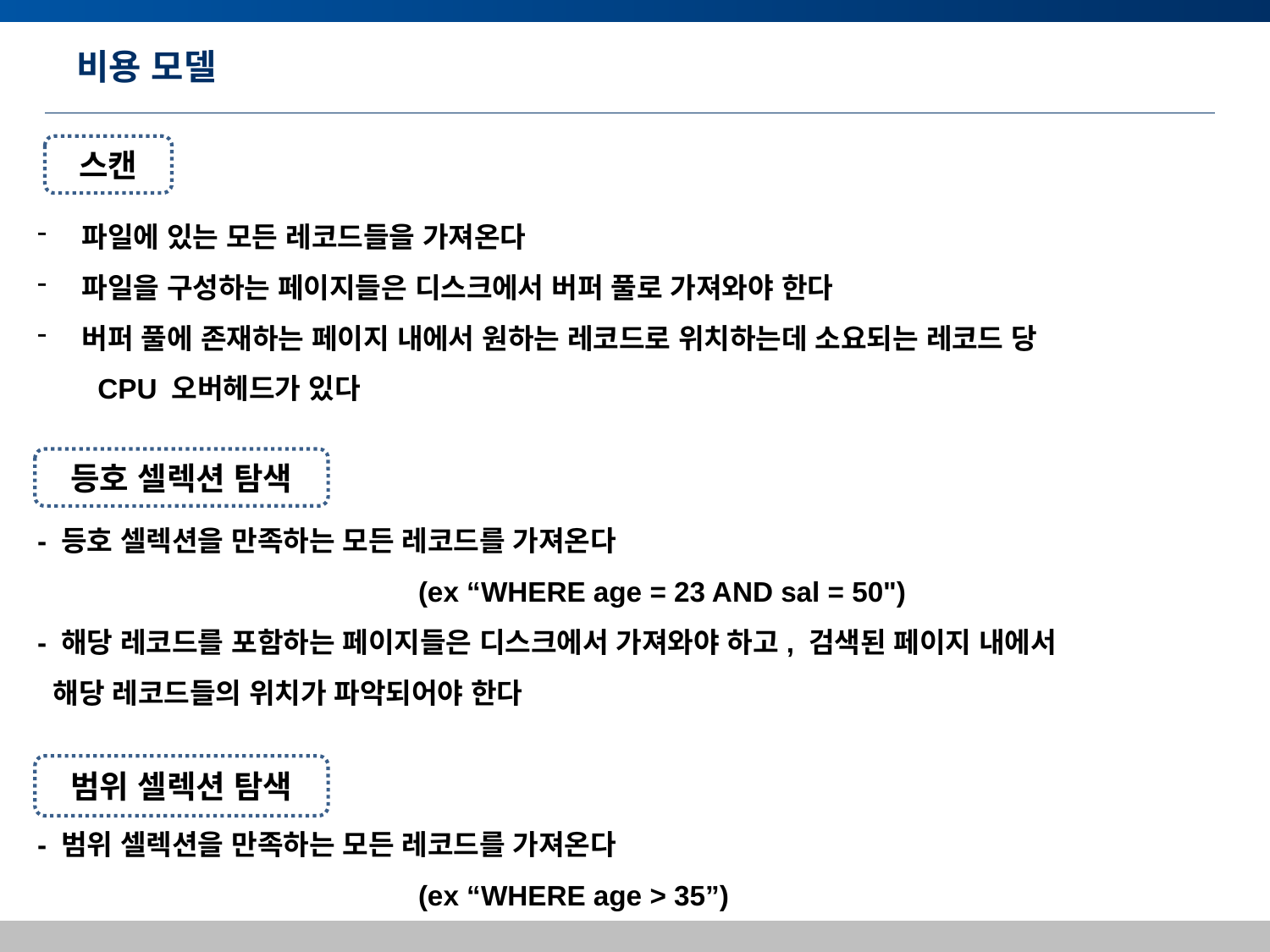

# 비용 모델
스캔
 파일에 있는 모든 레코드들을 가져온다
 파일을 구성하는 페이지들은 디스크에서 버퍼 풀로 가져와야 한다
 버퍼 풀에 존재하는 페이지 내에서 원하는 레코드로 위치하는데 소요되는 레코드 당
   CPU 오버헤드가 있다

- 등호 셀렉션을 만족하는 모든 레코드를 가져온다
			(ex “WHERE age = 23 AND sal = 50")
- 해당 레코드를 포함하는 페이지들은 디스크에서 가져와야 하고, 검색된 페이지 내에서
  해당 레코드들의 위치가 파악되어야 한다

- 범위 셀렉션을 만족하는 모든 레코드를 가져온다
			(ex “WHERE age > 35”)
등호 셀렉션 탐색
범위 셀렉션 탐색